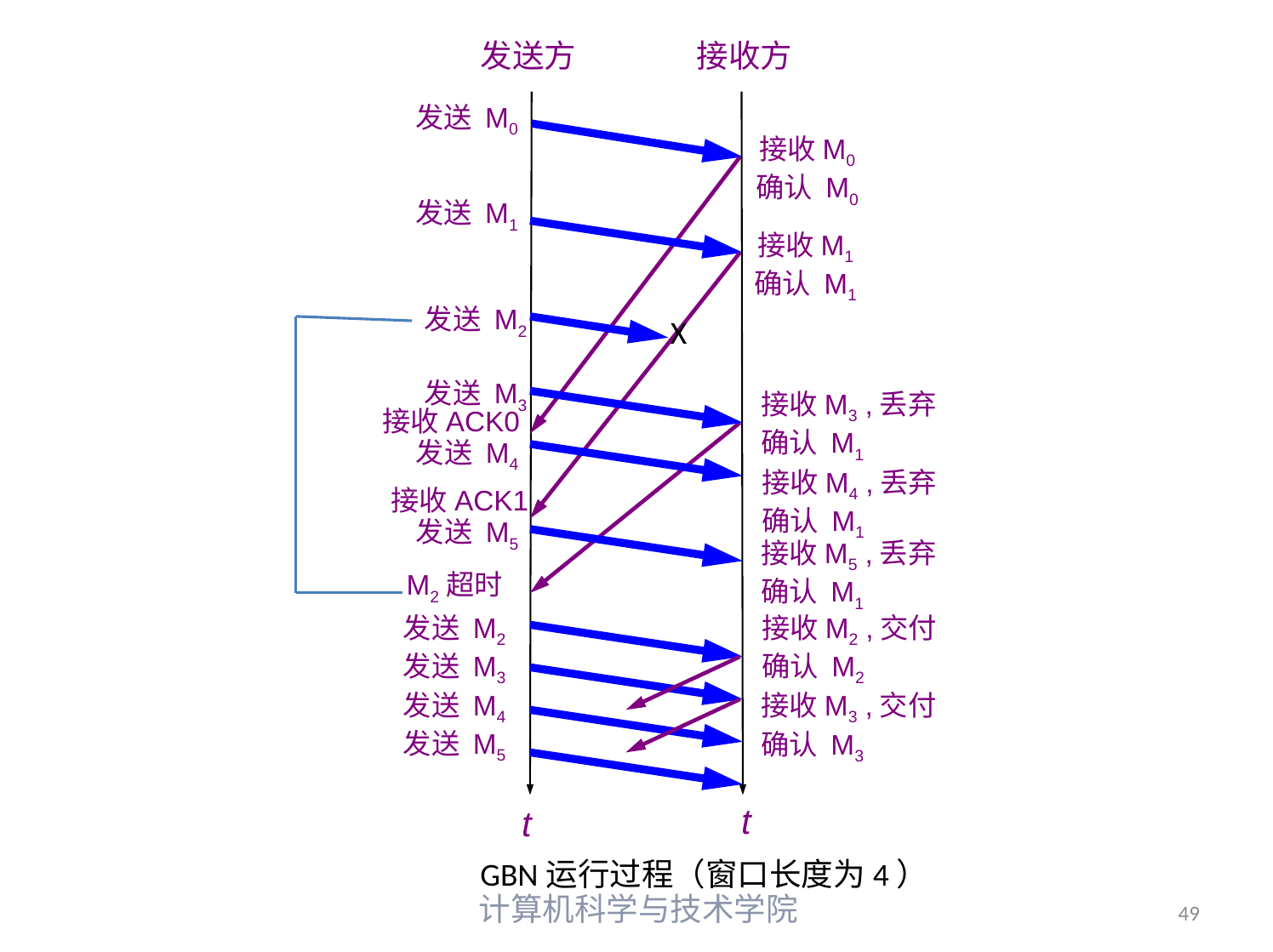

发送方
接收方

发送 M0

接收M0
确认 M0

发送 M1

接收M1
确认 M1

发送 M2
X

发送 M3
接收M3 ,丢弃
确认 M1

接收ACK0

发送 M4

接收M4 ,丢弃
确认 M1
接收ACK1
发送 M5

接收M5 ,丢弃
确认 M1
M2超时
发送 M2
发送 M3
发送 M4
发送 M5

接收M2 ,交付
确认 M2

接收M3 ,交付
确认 M3

t
t
GBN运行过程（窗口长度为4）
计算机科学与技术学院
49